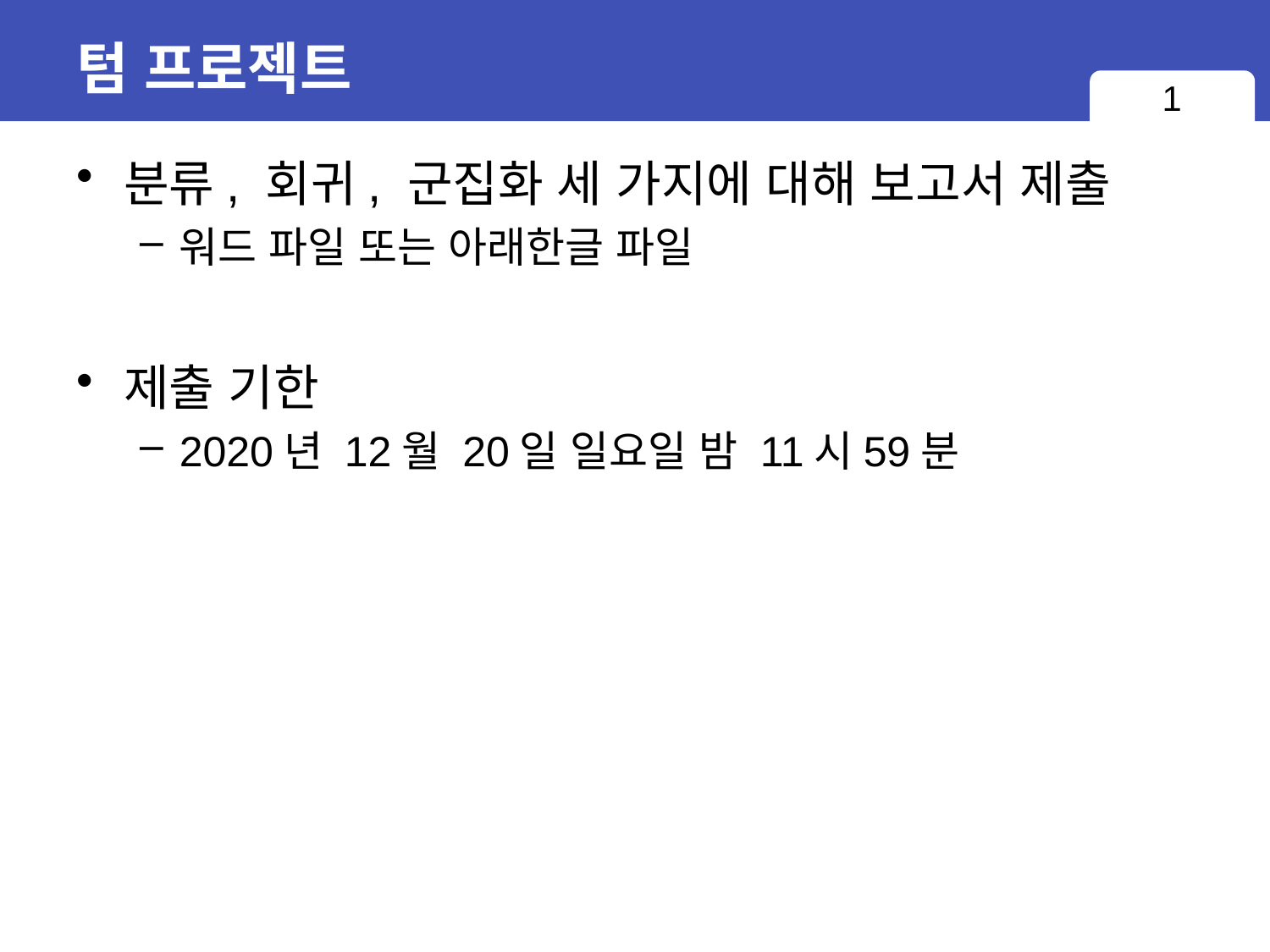

# 텀 프로젝트
1
분류, 회귀, 군집화 세 가지에 대해 보고서 제출
워드 파일 또는 아래한글 파일

제출 기한
2020년 12월 20일 일요일 밤 11시59분